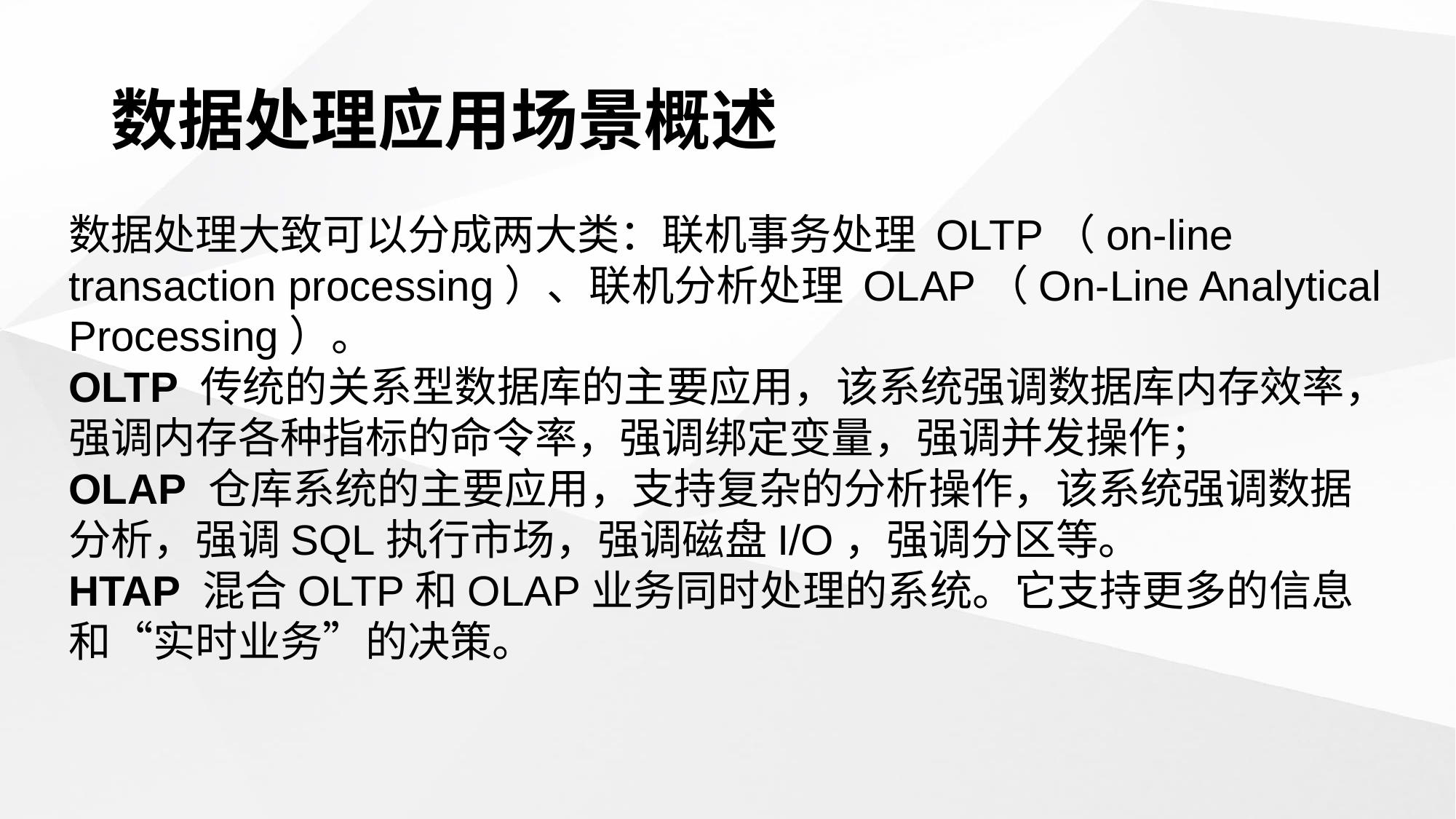

# 数据处理应用场景概述
数据处理大致可以分成两大类：联机事务处理 OLTP（on-line transaction processing）、联机分析处理 OLAP（On-Line Analytical Processing）。
OLTP 传统的关系型数据库的主要应用，该系统强调数据库内存效率，强调内存各种指标的命令率，强调绑定变量，强调并发操作；
OLAP 仓库系统的主要应用，支持复杂的分析操作，该系统强调数据分析，强调SQL执行市场，强调磁盘I/O，强调分区等。
HTAP 混合OLTP和OLAP业务同时处理的系统。它支持更多的信息和“实时业务”的决策。